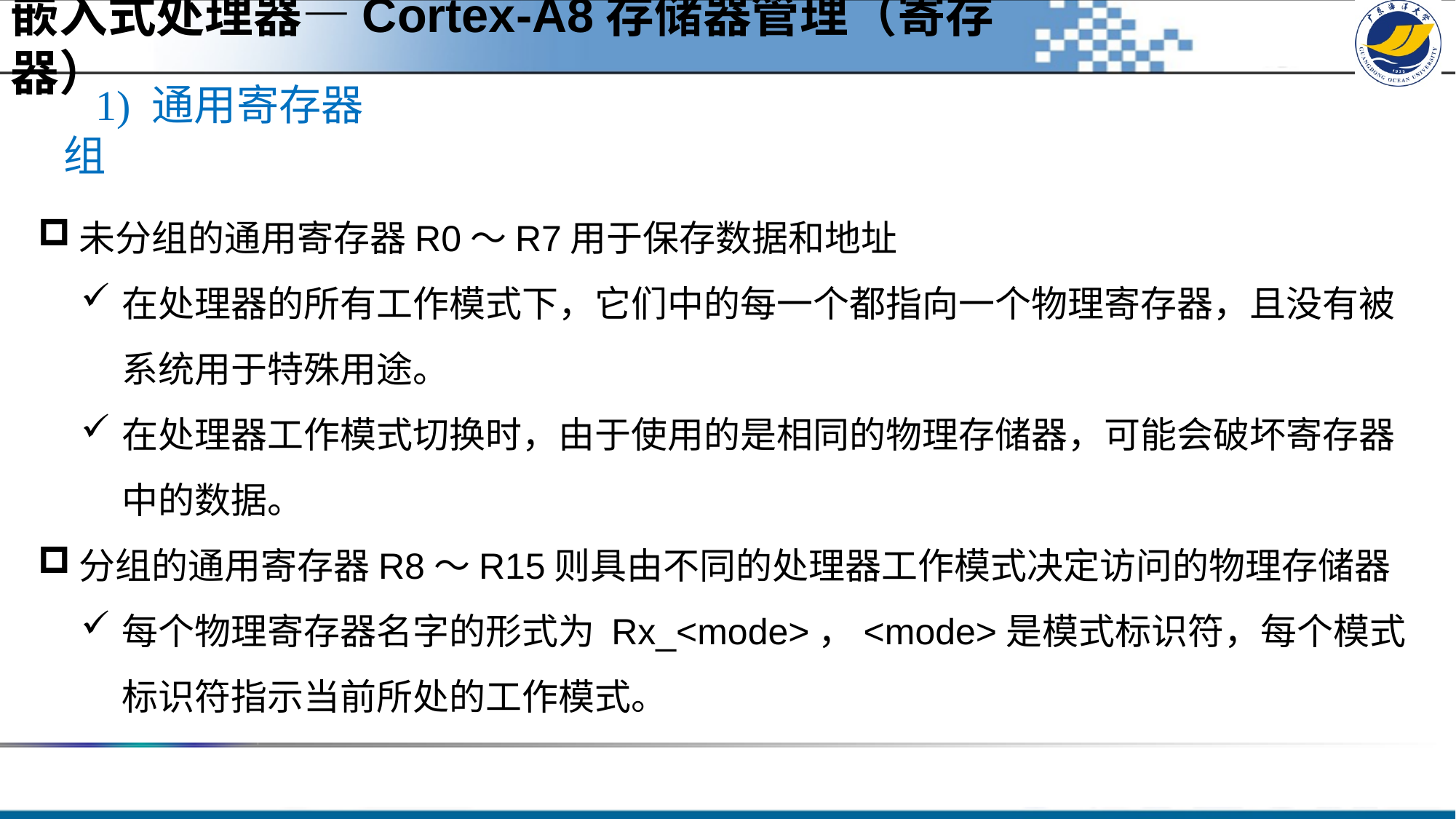

嵌入式处理器—Cortex-A8存储器管理（寄存器）
1) 通用寄存器组
未分组的通用寄存器R0～R7用于保存数据和地址
在处理器的所有工作模式下，它们中的每一个都指向一个物理寄存器，且没有被系统用于特殊用途。
在处理器工作模式切换时，由于使用的是相同的物理存储器，可能会破坏寄存器中的数据。
分组的通用寄存器R8～R15则具由不同的处理器工作模式决定访问的物理存储器
每个物理寄存器名字的形式为 Rx_<mode>，<mode>是模式标识符，每个模式标识符指示当前所处的工作模式。
104